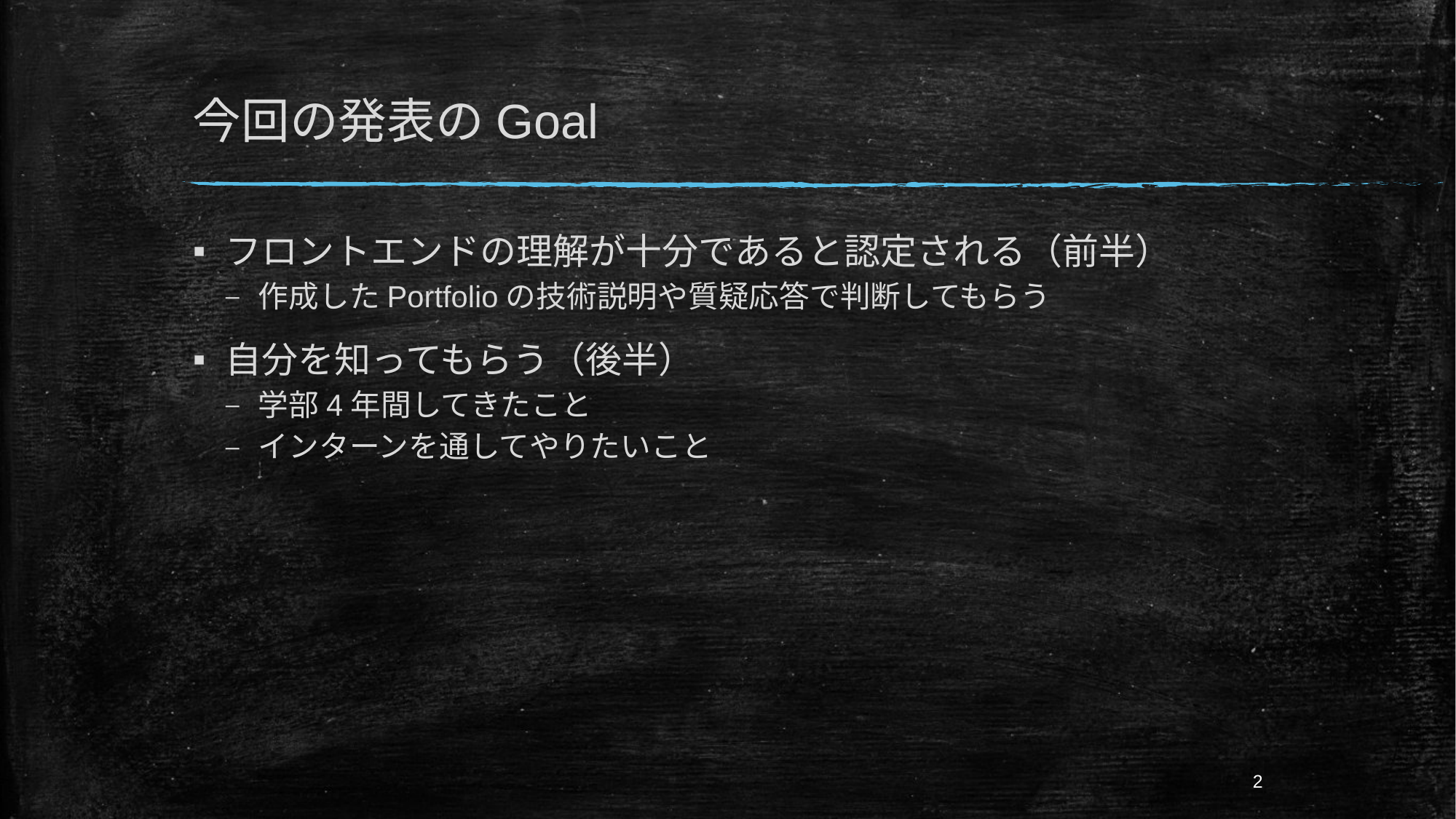

# 今回の発表のGoal
フロントエンドの理解が十分であると認定される（前半）
作成したPortfolioの技術説明や質疑応答で判断してもらう
自分を知ってもらう（後半）
学部4年間してきたこと
インターンを通してやりたいこと

2